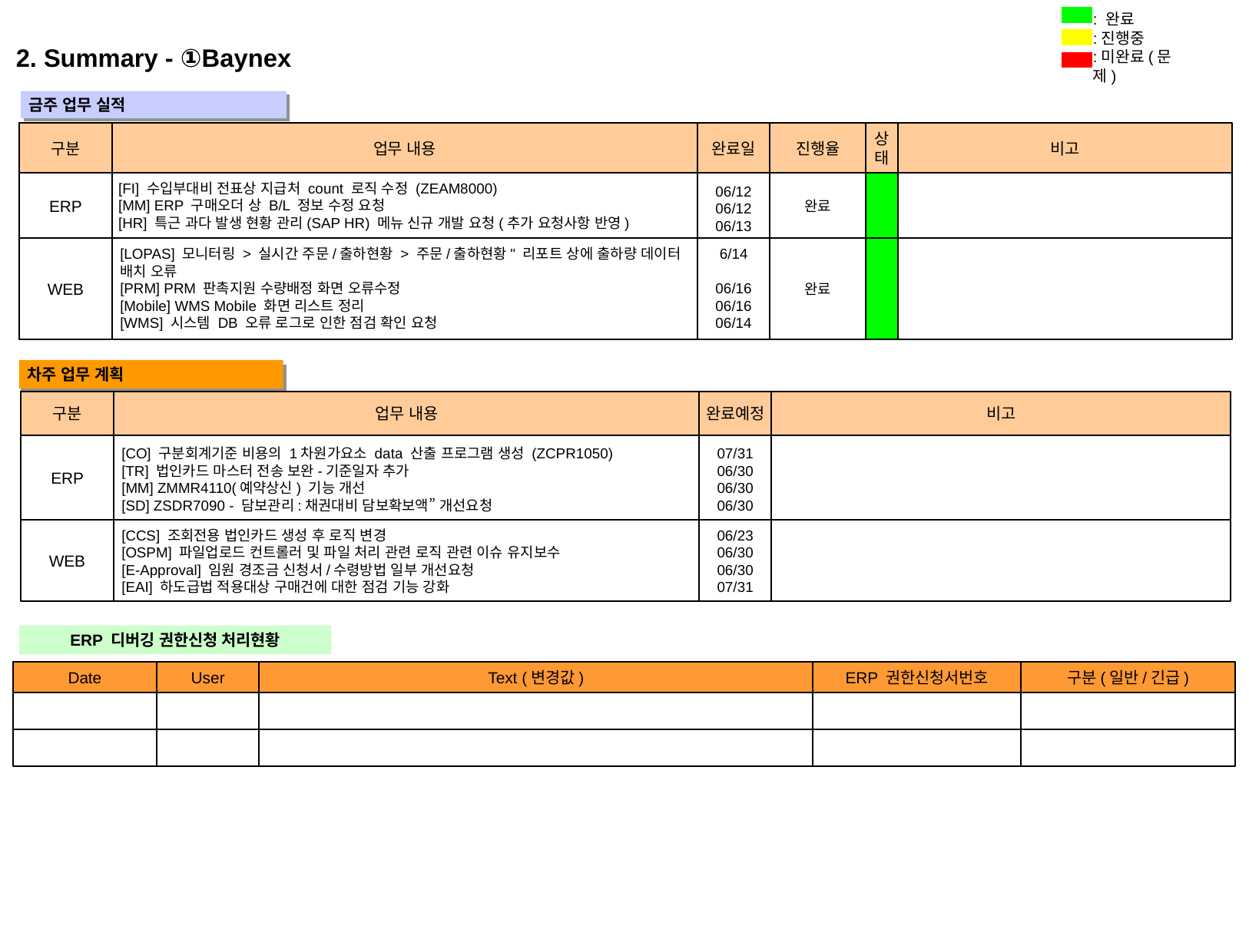

: 완료
:진행중
:미완료(문제)
2. Summary - ①Baynex

 금주 업무 실적
" "
구분
업무 내용
완료일
진행율
상
태
비고

ERP

완료

[FI] 수입부대비 전표상 지급처 count 로직 수정 (ZEAM8000)
[MM] ERP 구매오더 상 B/L 정보 수정 요청
[HR] 특근 과다 발생 현황 관리(SAP HR) 메뉴 신규 개발 요청(추가 요청사항 반영)
06/12
06/12
06/13

WEB

완료

[LOPAS] 모니터링 > 실시간 주문/출하현황 > 주문/출하현황" 리포트 상에 출하량 데이터
배치 오류
[PRM] PRM 판촉지원 수량배정 화면 오류수정
[Mobile] WMS Mobile 화면 리스트 정리
[WMS] 시스템 DB 오류 로그로 인한 점검 확인 요청
6/14
06/16
06/16
06/14

 차주 업무 계획
" "
구분
업무 내용
완료예정
비고

ERP

[CO] 구분회계기준 비용의 1차원가요소 data 산출 프로그램 생성 (ZCPR1050)
[TR] 법인카드 마스터 전송 보완-기준일자 추가
[MM] ZMMR4110(예약상신) 기능 개선
[SD] ZSDR7090 - 담보관리:채권대비 담보확보액” 개선요청
07/31
06/30
06/30
06/30

WEB

[CCS] 조회전용 법인카드 생성 후 로직 변경
[OSPM] 파일업로드 컨트롤러 및 파일 처리 관련 로직 관련 이슈 유지보수
[E-Approval] 임원 경조금 신청서/수령방법 일부 개선요청
[EAI] 하도급법 적용대상 구매건에 대한 점검 기능 강화
06/23
06/30
06/30
07/31

ERP 디버깅 권한신청 처리현황
Date
User
Text (변경값)
ERP 권한신청서번호
구분(일반/긴급)